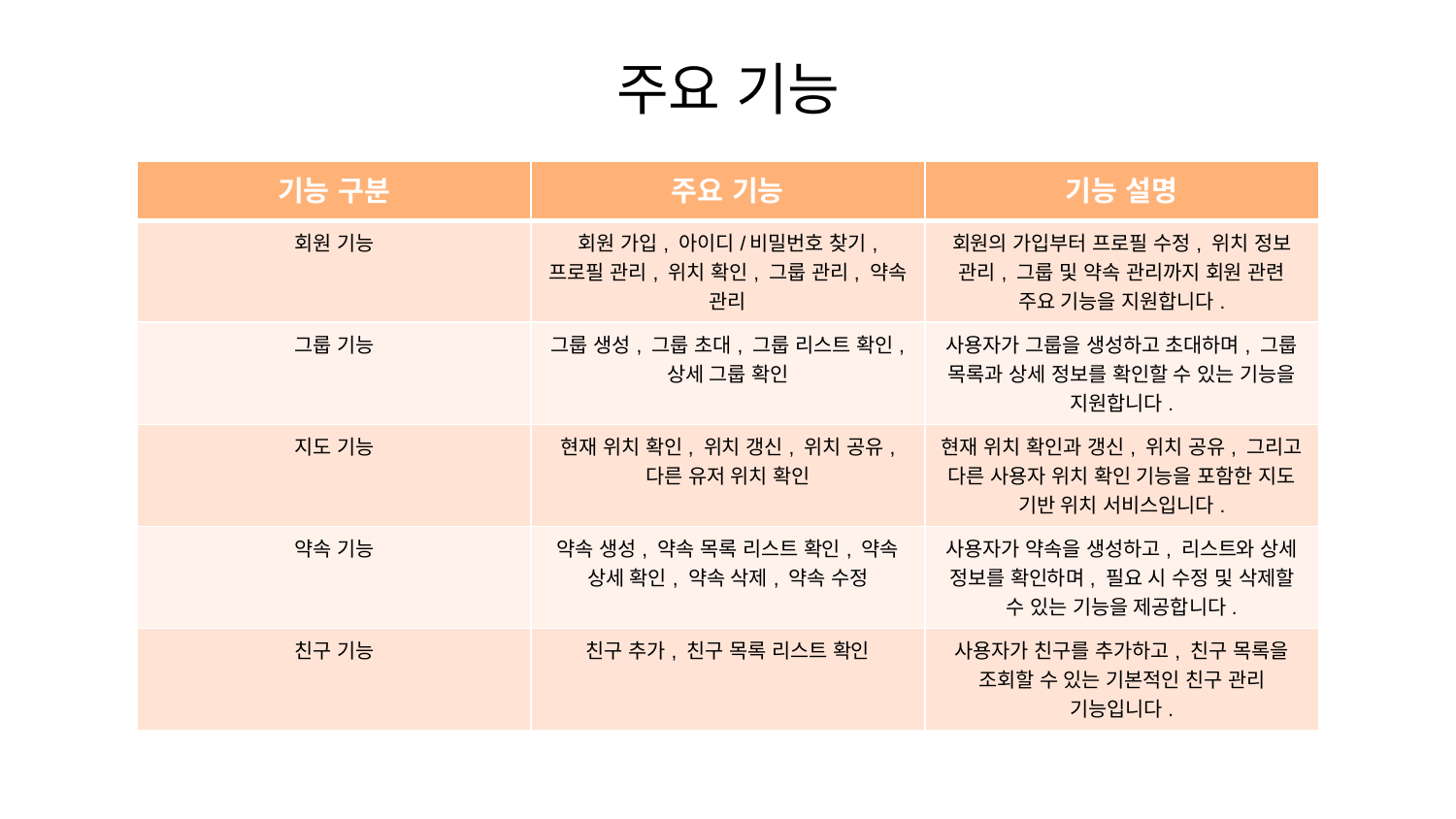

# 주요 기능
| 기능 구분 | 주요 기능 | 기능 설명 |
| --- | --- | --- |
| 회원 기능 | 회원 가입, 아이디/비밀번호 찾기, 프로필 관리, 위치 확인, 그룹 관리, 약속 관리 | 회원의 가입부터 프로필 수정, 위치 정보 관리, 그룹 및 약속 관리까지 회원 관련 주요 기능을 지원합니다. |
| 그룹 기능 | 그룹 생성, 그룹 초대, 그룹 리스트 확인, 상세 그룹 확인 | 사용자가 그룹을 생성하고 초대하며, 그룹 목록과 상세 정보를 확인할 수 있는 기능을 지원합니다. |
| 지도 기능 | 현재 위치 확인, 위치 갱신, 위치 공유, 다른 유저 위치 확인 | 현재 위치 확인과 갱신, 위치 공유, 그리고 다른 사용자 위치 확인 기능을 포함한 지도 기반 위치 서비스입니다. |
| 약속 기능 | 약속 생성, 약속 목록 리스트 확인, 약속 상세 확인, 약속 삭제, 약속 수정 | 사용자가 약속을 생성하고, 리스트와 상세 정보를 확인하며, 필요 시 수정 및 삭제할 수 있는 기능을 제공합니다. |
| 친구 기능 | 친구 추가, 친구 목록 리스트 확인 | 사용자가 친구를 추가하고, 친구 목록을 조회할 수 있는 기본적인 친구 관리 기능입니다. |